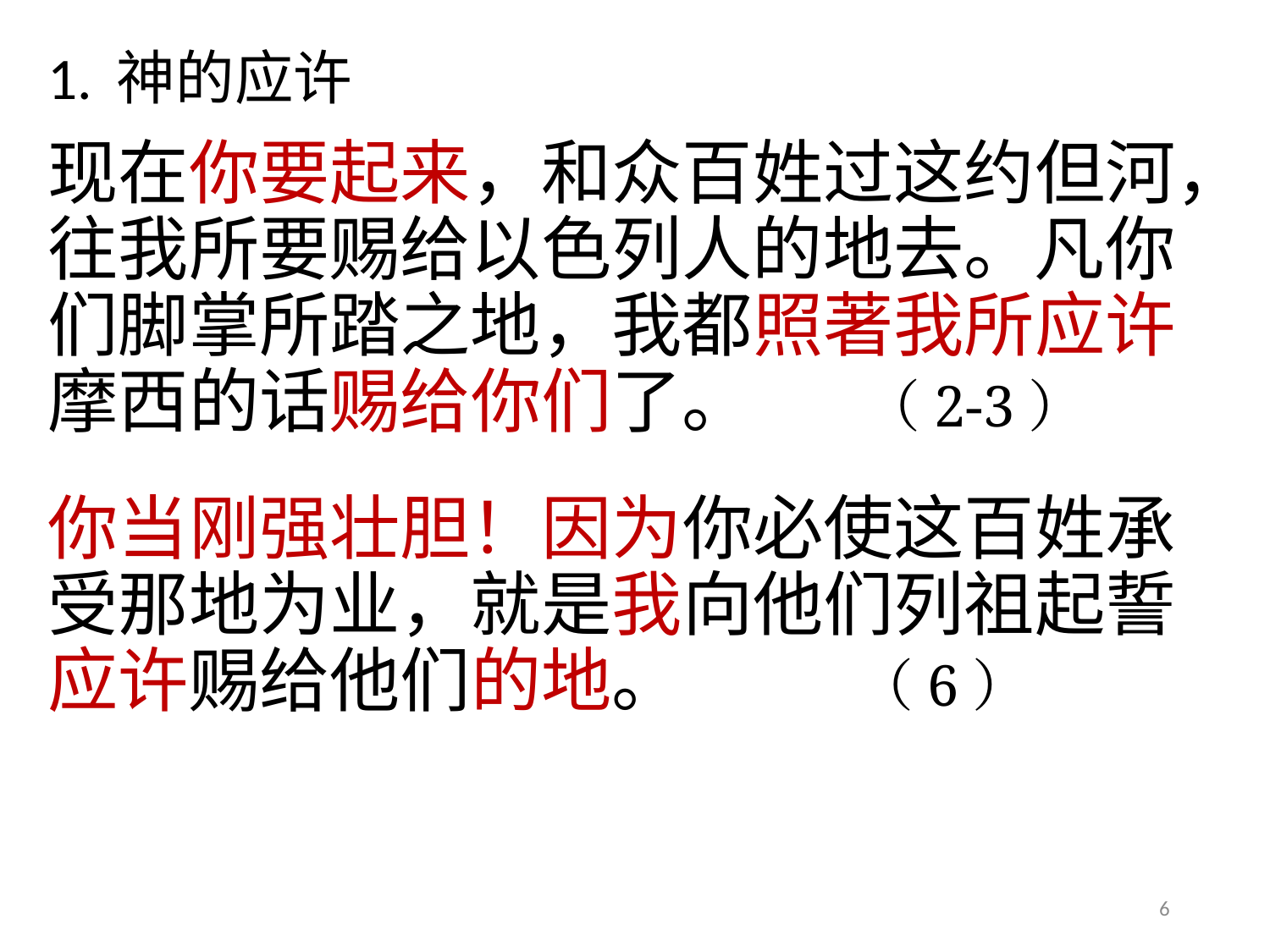

# 1. 神的应许
现在你要起来，和众百姓过这约但河，往我所要赐给以色列人的地去。凡你们脚掌所踏之地，我都照著我所应许摩西的话赐给你们了。       （2-3）

你当刚强壮胆！因为你必使这百姓承受那地为业，就是我向他们列祖起誓应许赐给他们的地。           （6）

6